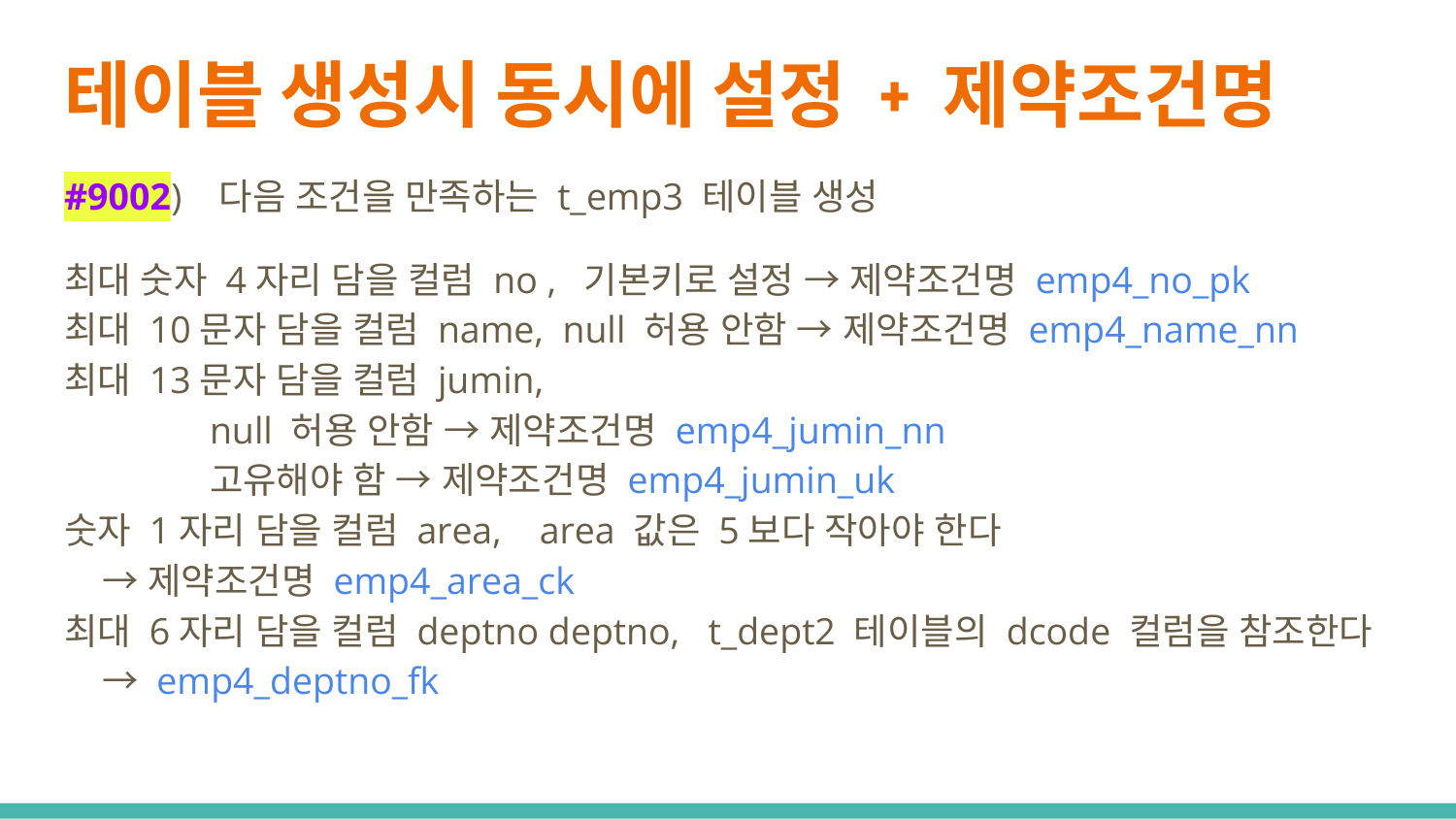

# 테이블 생성시 동시에 설정 + 제약조건명
#9002)   다음 조건을 만족하는 t_emp3 테이블 생성
최대 숫자 4자리 담을 컬럼 no ,  기본키로 설정 → 제약조건명 emp4_no_pk
최대 10문자 담을 컬럼 name,  null 허용 안함 → 제약조건명 emp4_name_nn
최대 13문자 담을 컬럼 jumin,
	null 허용 안함 → 제약조건명 emp4_jumin_nn
	고유해야 함 → 제약조건명 emp4_jumin_uk
숫자 1자리 담을 컬럼 area,    area 값은 5보다 작아야 한다
    → 제약조건명 emp4_area_ck
최대 6자리 담을 컬럼 deptno deptno,   t_dept2 테이블의 dcode 컬럼을 참조한다
    → emp4_deptno_fk